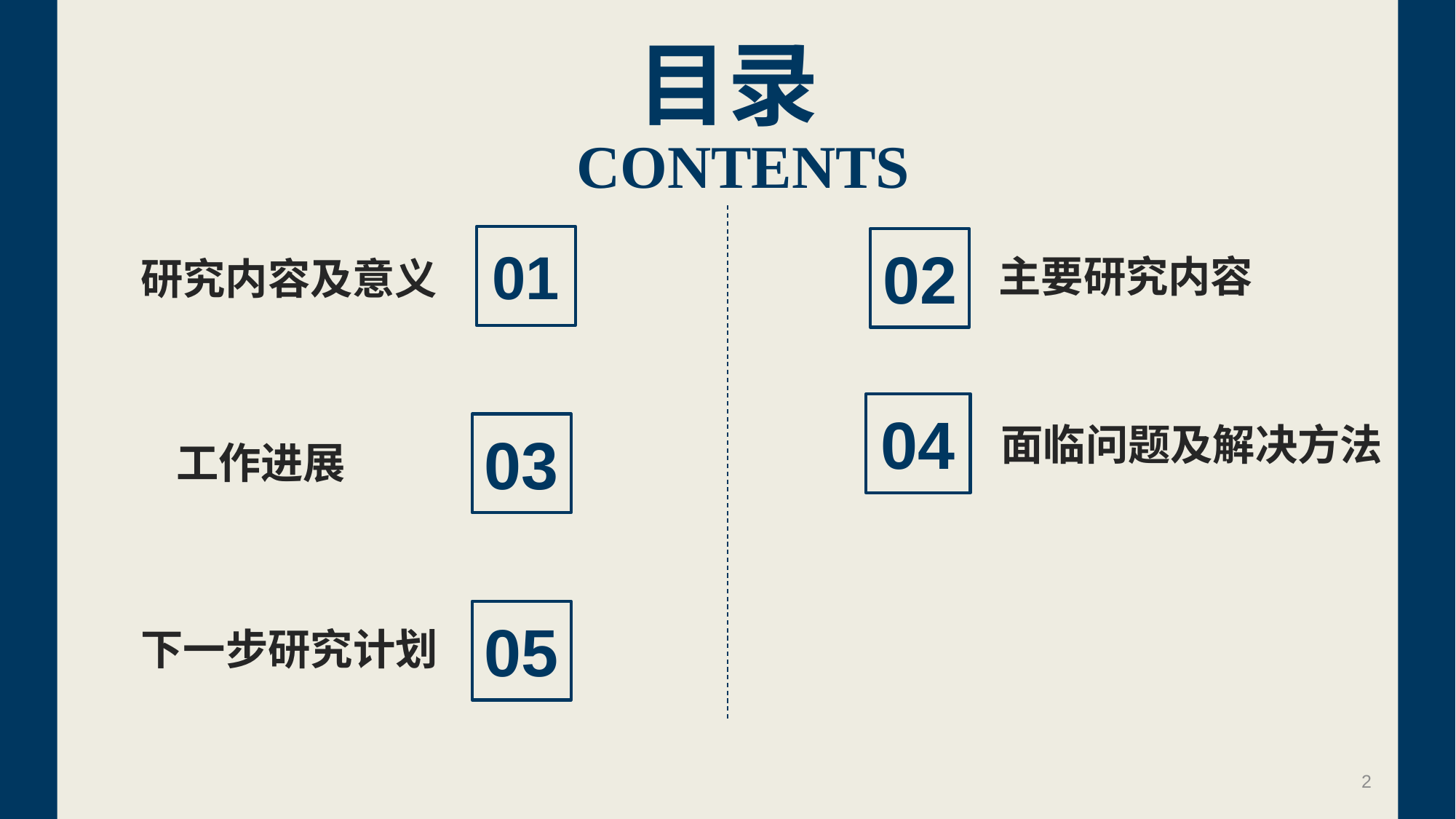

目录
CONTENTS

01
研究内容及意义

02
主要研究内容

04
面临问题及解决方法

03
工作进展

05
下一步研究计划
2